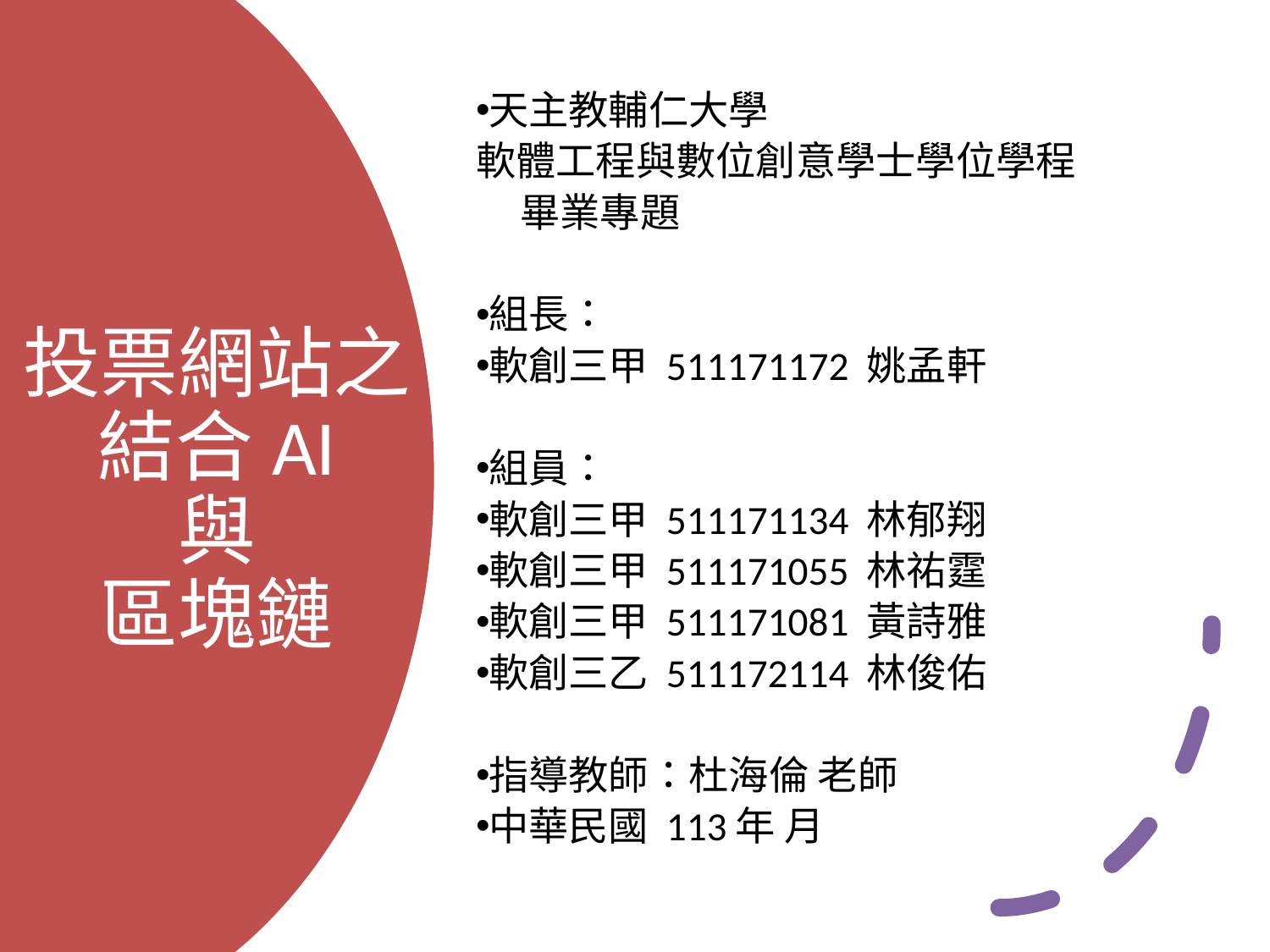

天主教輔仁大學
軟體工程與數位創意學士學位學程
    畢業專題

組長：
軟創三甲 511171172 姚孟軒

組員：
軟創三甲 511171134 林郁翔
軟創三甲 511171055 林祐霆
軟創三甲 511171081 黃詩雅
軟創三乙 511172114 林俊佑

指導教師：杜海倫 老師
中華民國 113年 月
# 投票網站之結合AI 與 區塊鏈